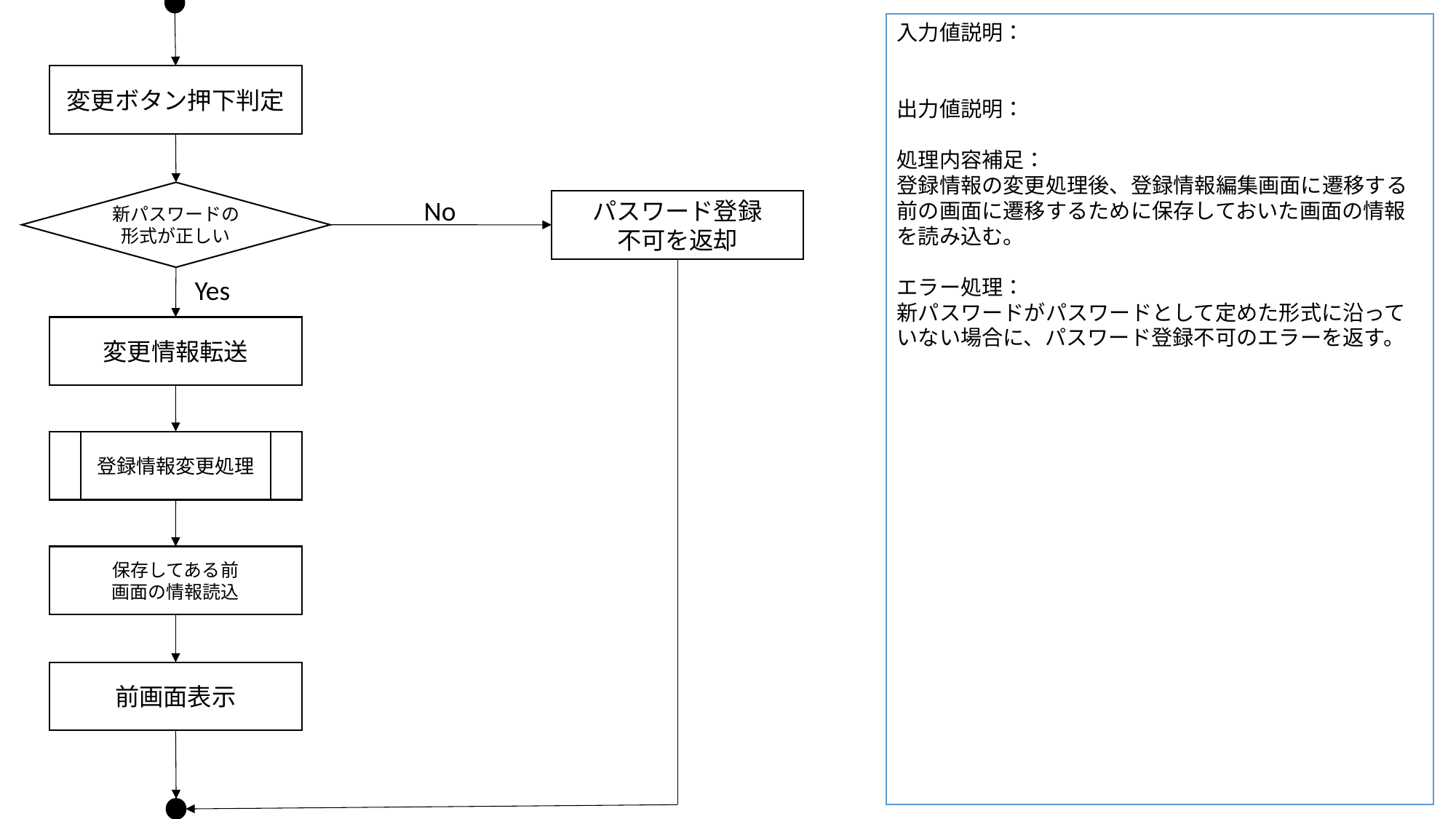

入力値説明：

出力値説明：

処理内容補足：
登録情報の変更処理後、登録情報編集画面に遷移する前の画面に遷移するために保存しておいた画面の情報を読み込む。

エラー処理：
新パスワードがパスワードとして定めた形式に沿っていない場合に、パスワード登録不可のエラーを返す。

変更ボタン押下判定
新パスワードの形式が正しい
No
パスワード登録
不可を返却
Yes
変更情報転送
登録情報変更処理
保存してある前
画面の情報読込
前画面表示